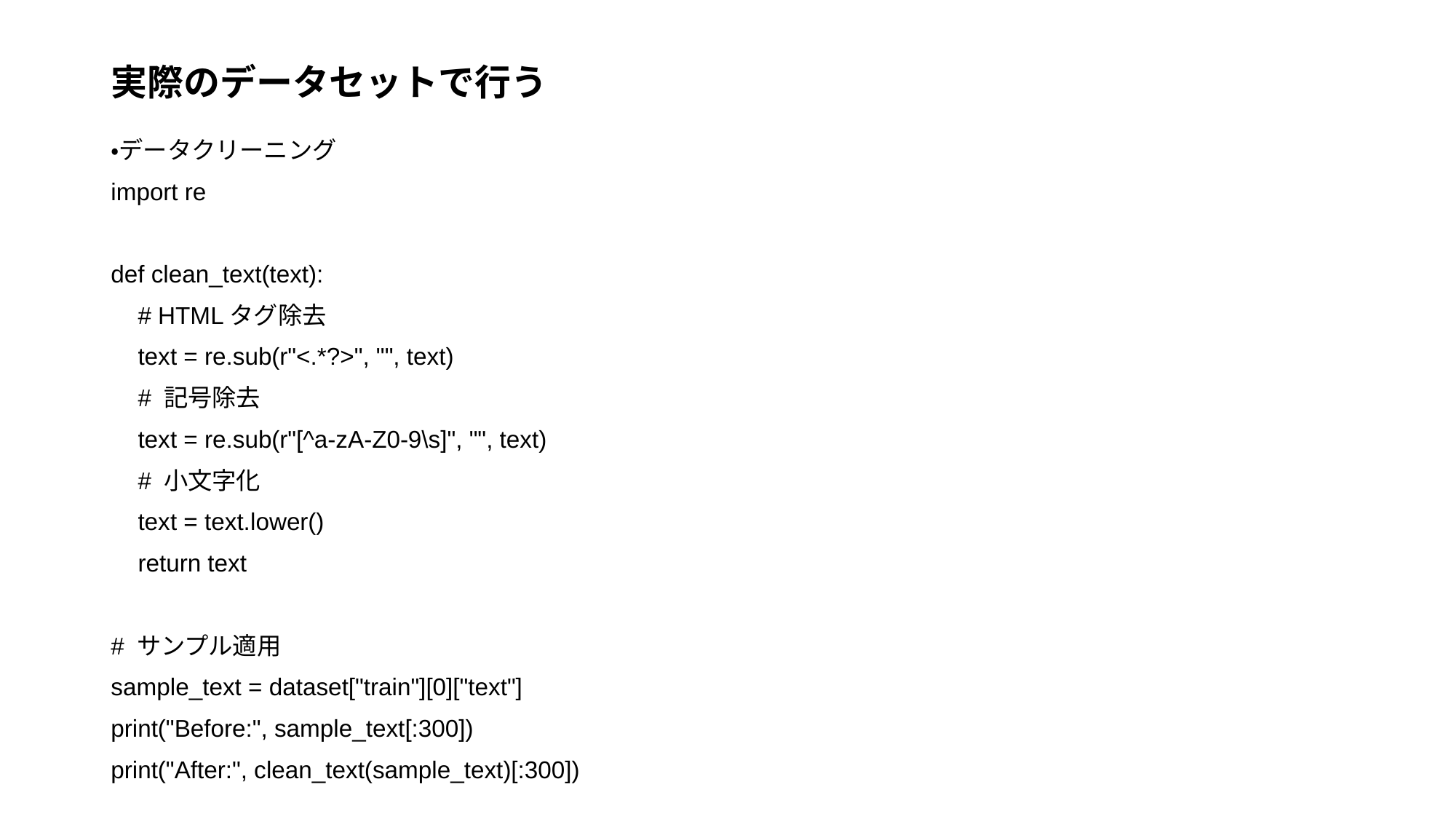

# 実際のデータセットで行う
・データクリーニング
import re

def clean_text(text):
    # HTMLタグ除去
    text = re.sub(r"<.*?>", "", text)
    # 記号除去
    text = re.sub(r"[^a-zA-Z0-9\s]", "", text)
    # 小文字化
    text = text.lower()
    return text

# サンプル適用
sample_text = dataset["train"][0]["text"]
print("Before:", sample_text[:300])
print("After:", clean_text(sample_text)[:300])